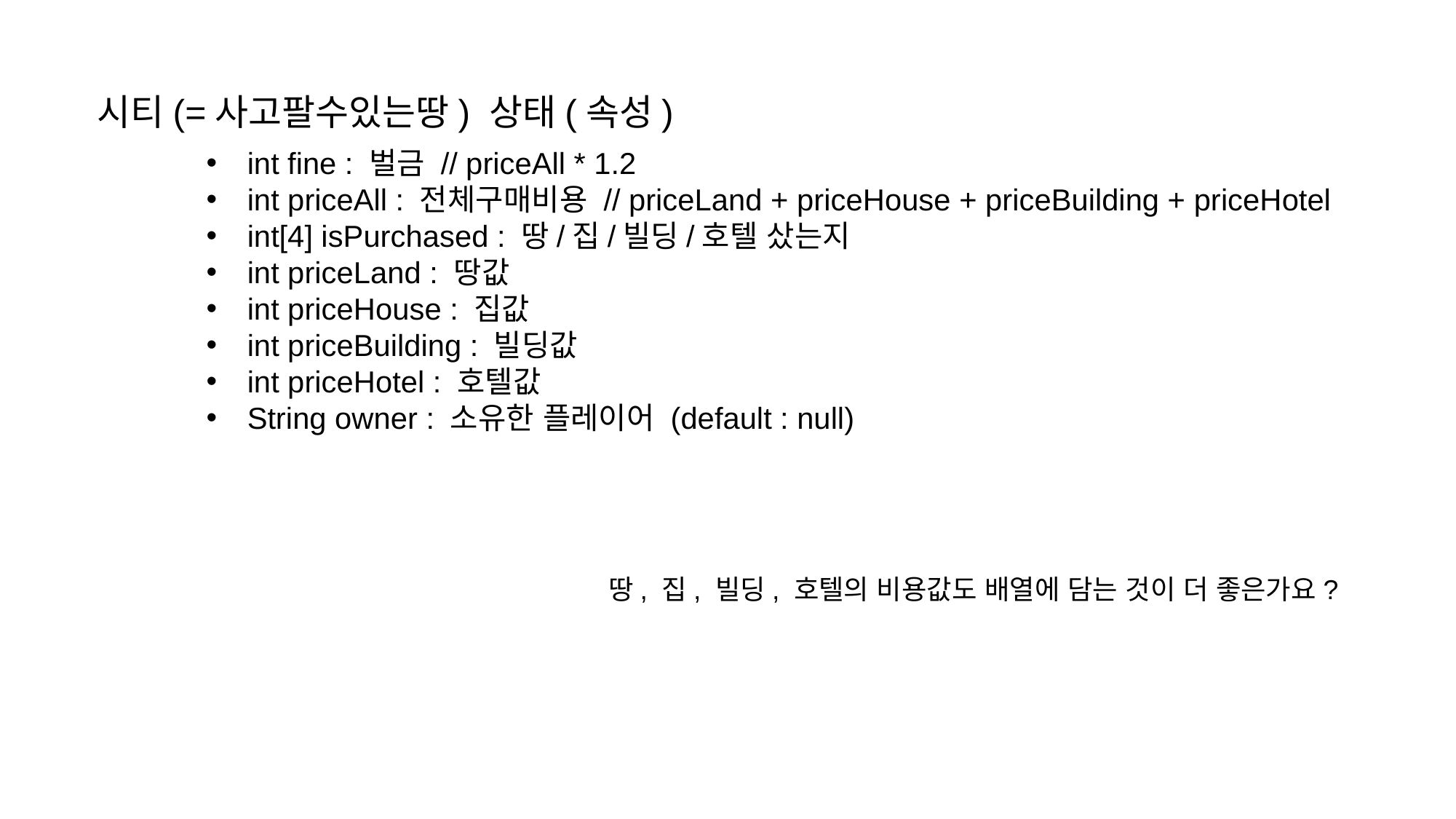

시티(=사고팔수있는땅) 상태(속성)
int fine : 벌금 // priceAll * 1.2
int priceAll : 전체구매비용 // priceLand + priceHouse + priceBuilding + priceHotel
int[4] isPurchased : 땅/집/빌딩/호텔 샀는지
int priceLand : 땅값
int priceHouse : 집값
int priceBuilding : 빌딩값
int priceHotel : 호텔값
String owner : 소유한 플레이어 (default : null)
땅, 집, 빌딩, 호텔의 비용값도 배열에 담는 것이 더 좋은가요?